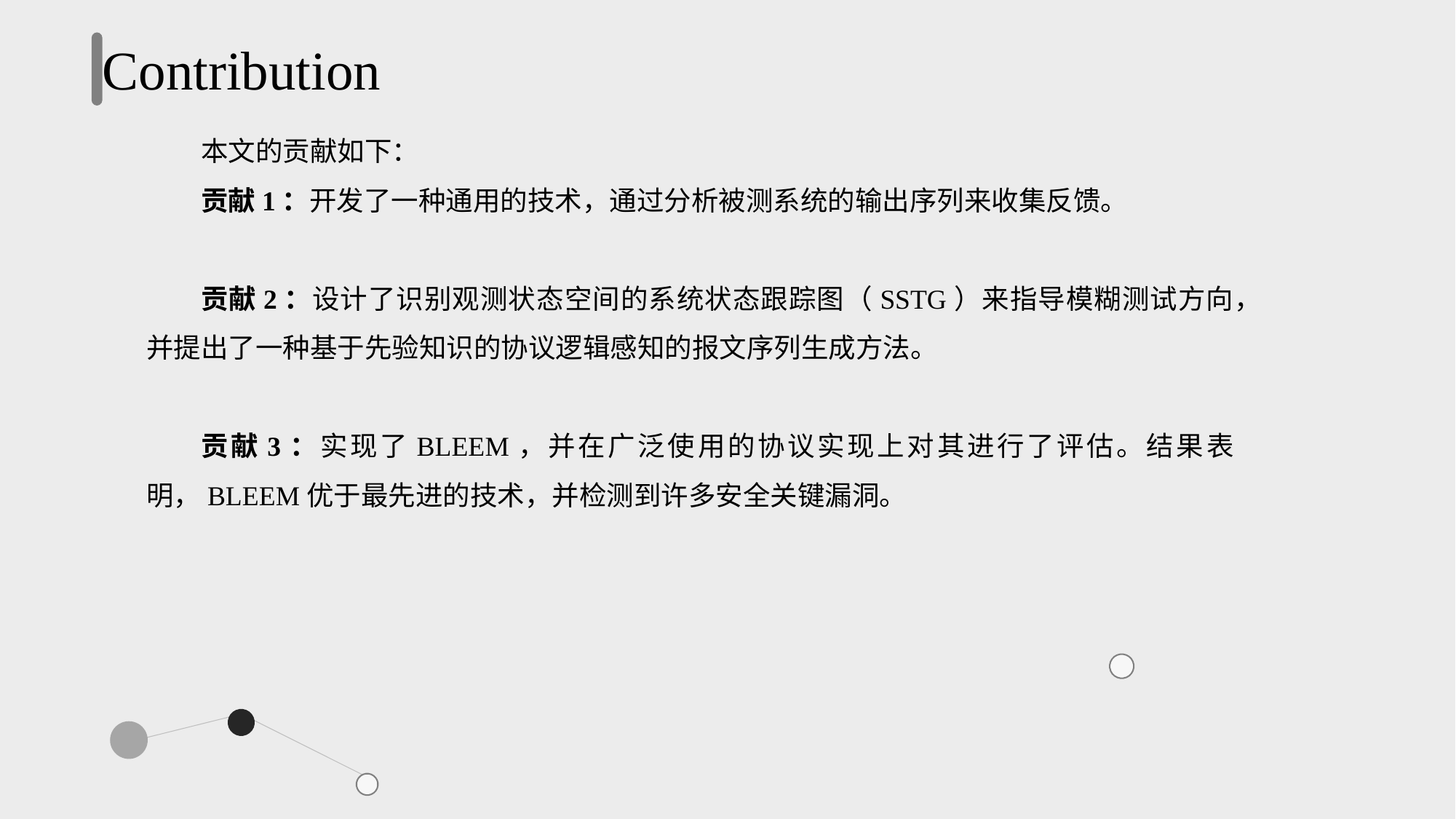

Contribution

本文的贡献如下：
贡献1：开发了一种通用的技术，通过分析被测系统的输出序列来收集反馈。

贡献2：设计了识别观测状态空间的系统状态跟踪图（SSTG）来指导模糊测试方向，并提出了一种基于先验知识的协议逻辑感知的报文序列生成方法。

贡献3：实现了BLEEM，并在广泛使用的协议实现上对其进行了评估。结果表明，BLEEM优于最先进的技术，并检测到许多安全关键漏洞。